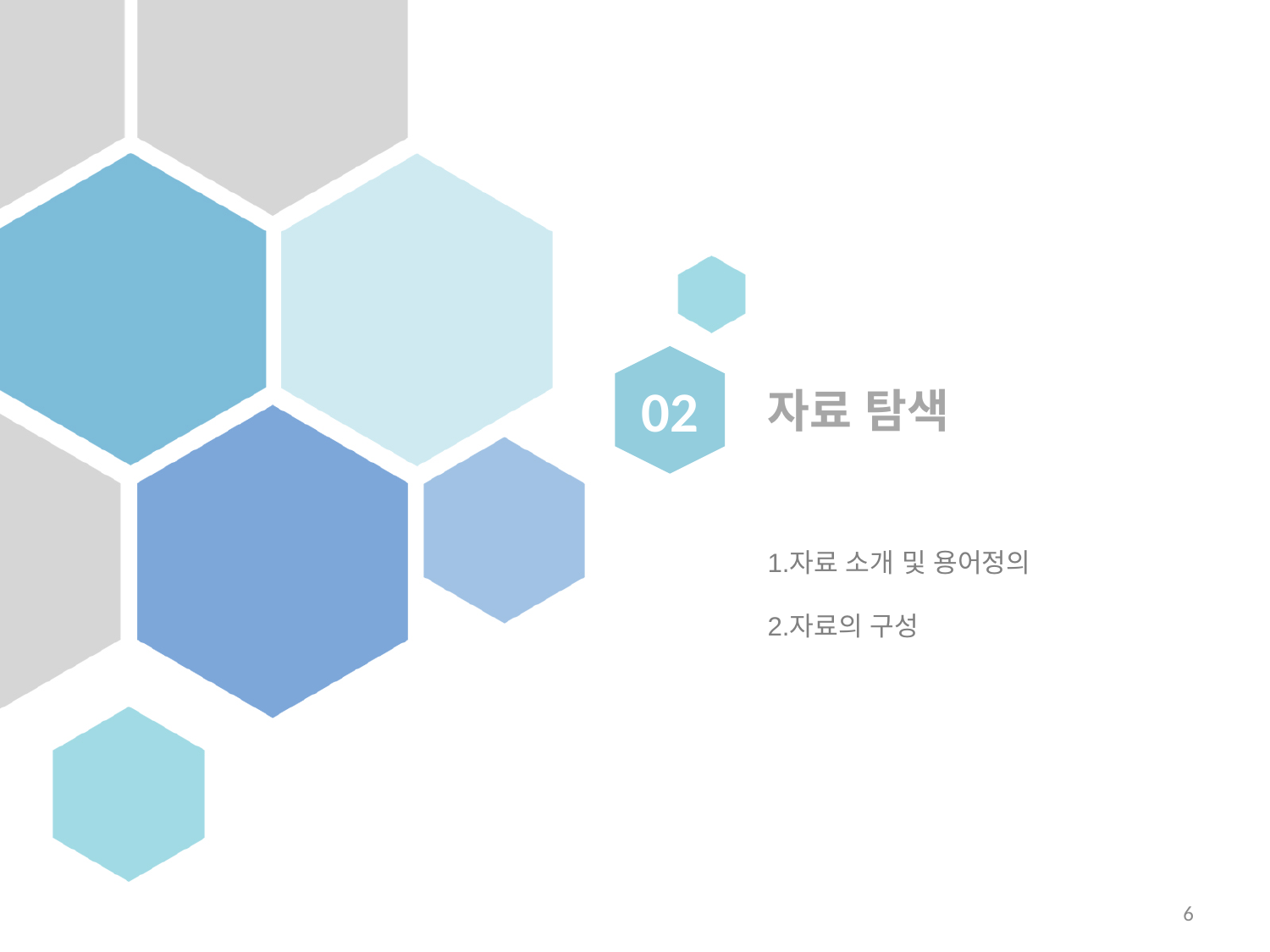

02
자료 탐색
자료 소개 및 용어정의
자료의 구성
6